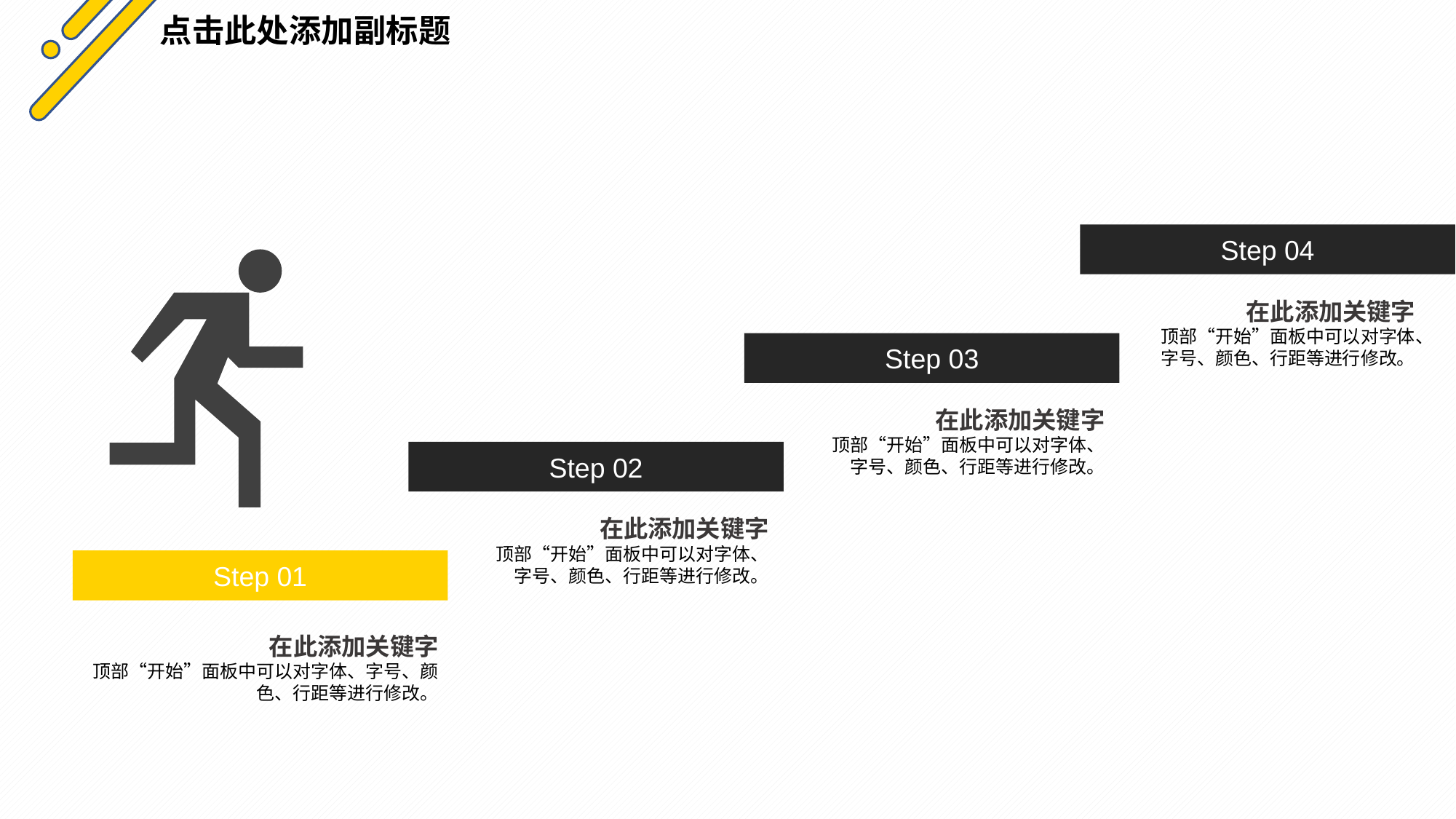

点击此处添加副标题
Step 04
Step 03
Step 02
Step 01

在此添加关键字
顶部“开始”面板中可以对字体、字号、颜色、行距等进行修改。
在此添加关键字
顶部“开始”面板中可以对字体、字号、颜色、行距等进行修改。
在此添加关键字
顶部“开始”面板中可以对字体、字号、颜色、行距等进行修改。
在此添加关键字
顶部“开始”面板中可以对字体、字号、颜色、行距等进行修改。